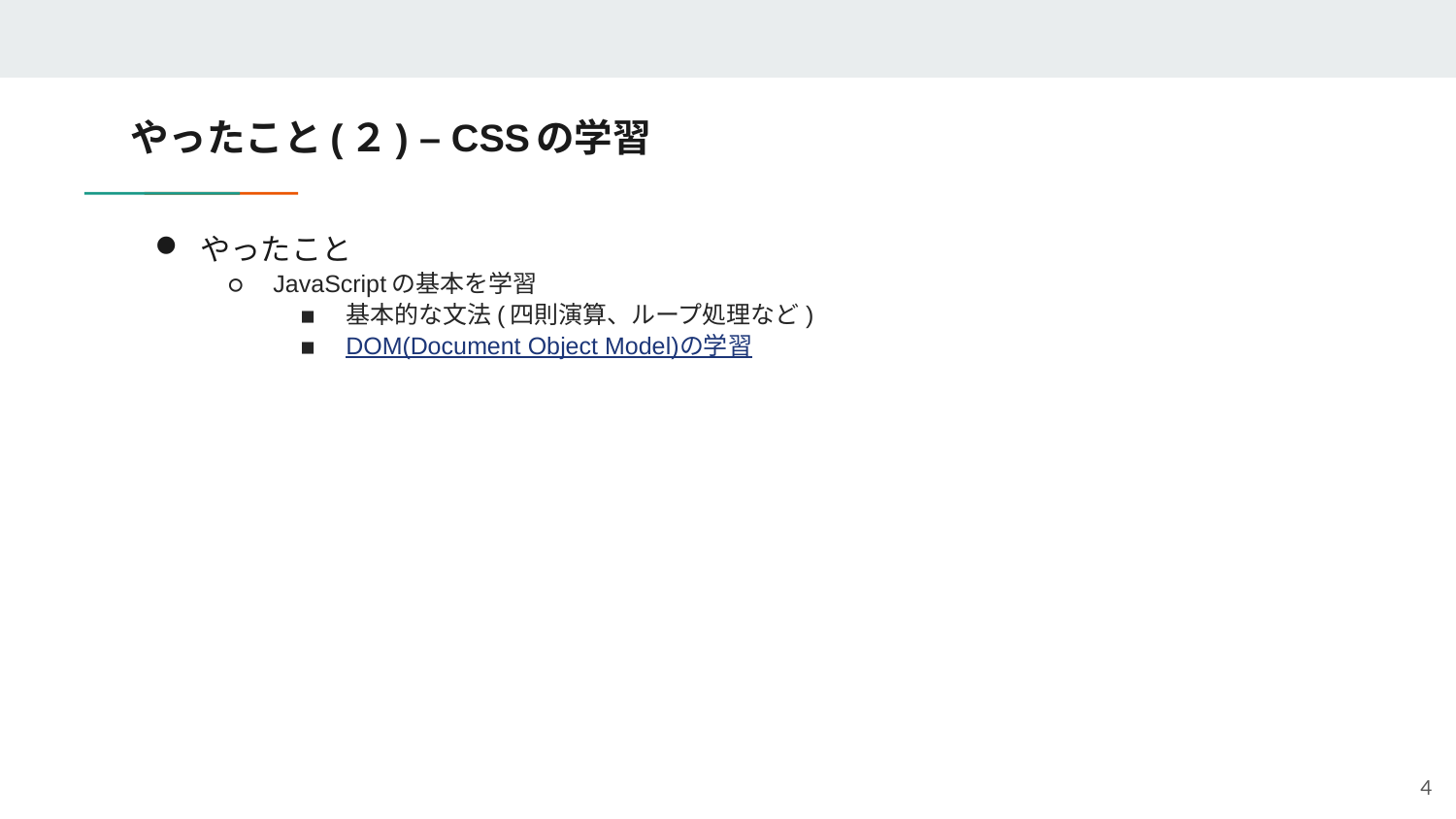

# やったこと(２) – CSSの学習
やったこと
JavaScriptの基本を学習
基本的な文法(四則演算、ループ処理など)
DOM(Document Object Model)の学習
4